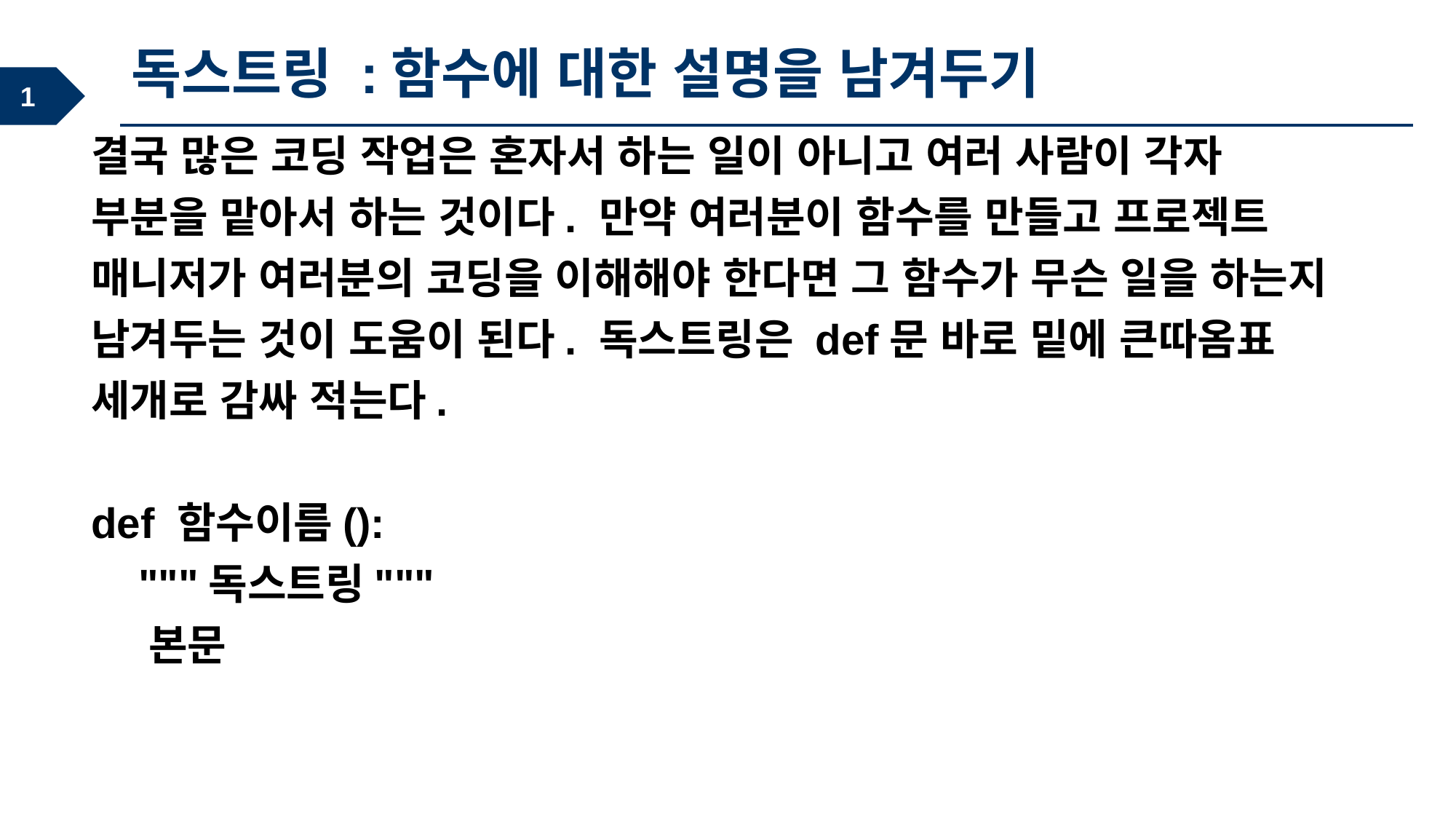

독스트링 :함수에 대한 설명을 남겨두기
결국 많은 코딩 작업은 혼자서 하는 일이 아니고 여러 사람이 각자 부분을 맡아서 하는 것이다. 만약 여러분이 함수를 만들고 프로젝트 매니저가 여러분의 코딩을 이해해야 한다면 그 함수가 무슨 일을 하는지 남겨두는 것이 도움이 된다. 독스트링은 def문 바로 밑에 큰따옴표 세개로 감싸 적는다.

def 함수이름():
    """독스트링"""
    본문